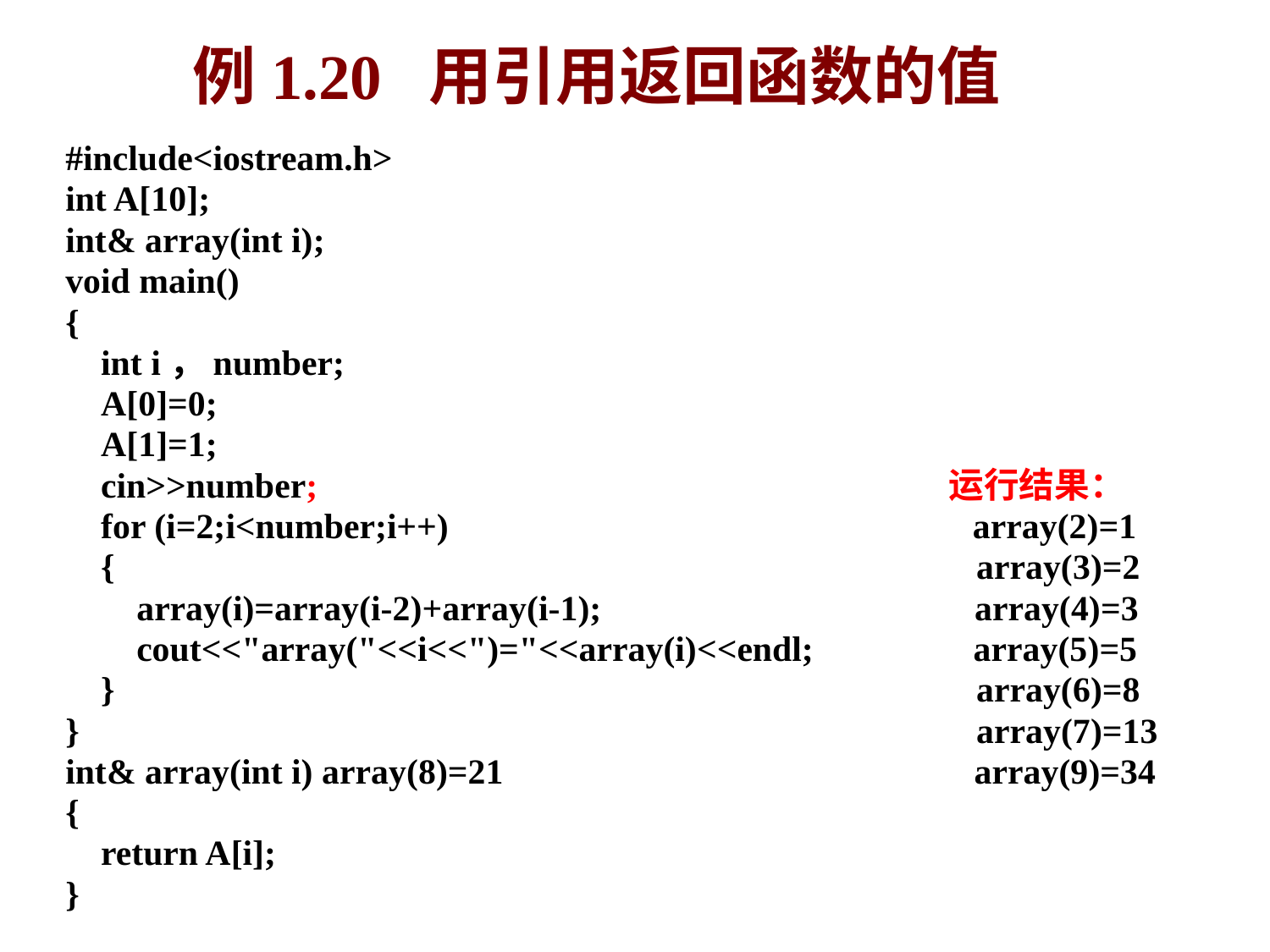

例1.20  用引用返回函数的值
#include<iostream.h>
int A[10];
int& array(int i);
void main()
{
    int i，number;
    A[0]=0;
    A[1]=1;
    cin>>number;                                                                      运行结果：
    for (i=2;i<number;i++)                                                           array(2)=1
    {                                                                                                 array(3)=2
        array(i)=array(i-2)+array(i-1);                                          array(4)=3
        cout<<"array("<<i<<")="<<array(i)<<endl;                  array(5)=5
    }                                                                                                 array(6)=8
}                                                                                                     array(7)=13
int& array(int i) array(8)=21                                                     array(9)=34
{
    return A[i];
}